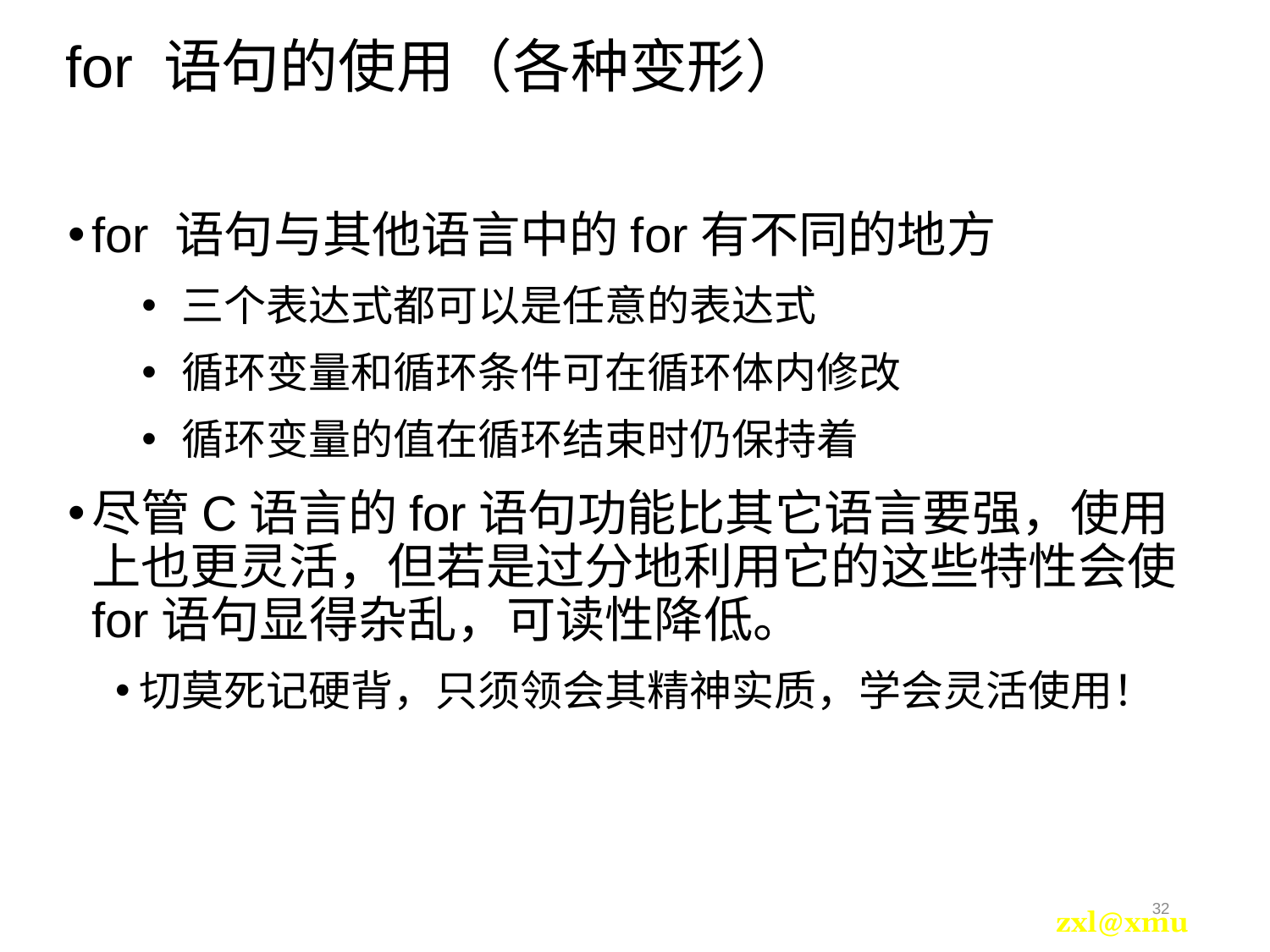

# for 语句的使用（各种变形）
for 语句与其他语言中的for有不同的地方
三个表达式都可以是任意的表达式
循环变量和循环条件可在循环体内修改
循环变量的值在循环结束时仍保持着
尽管C语言的for语句功能比其它语言要强，使用上也更灵活，但若是过分地利用它的这些特性会使for语句显得杂乱，可读性降低。
切莫死记硬背，只须领会其精神实质，学会灵活使用！

32